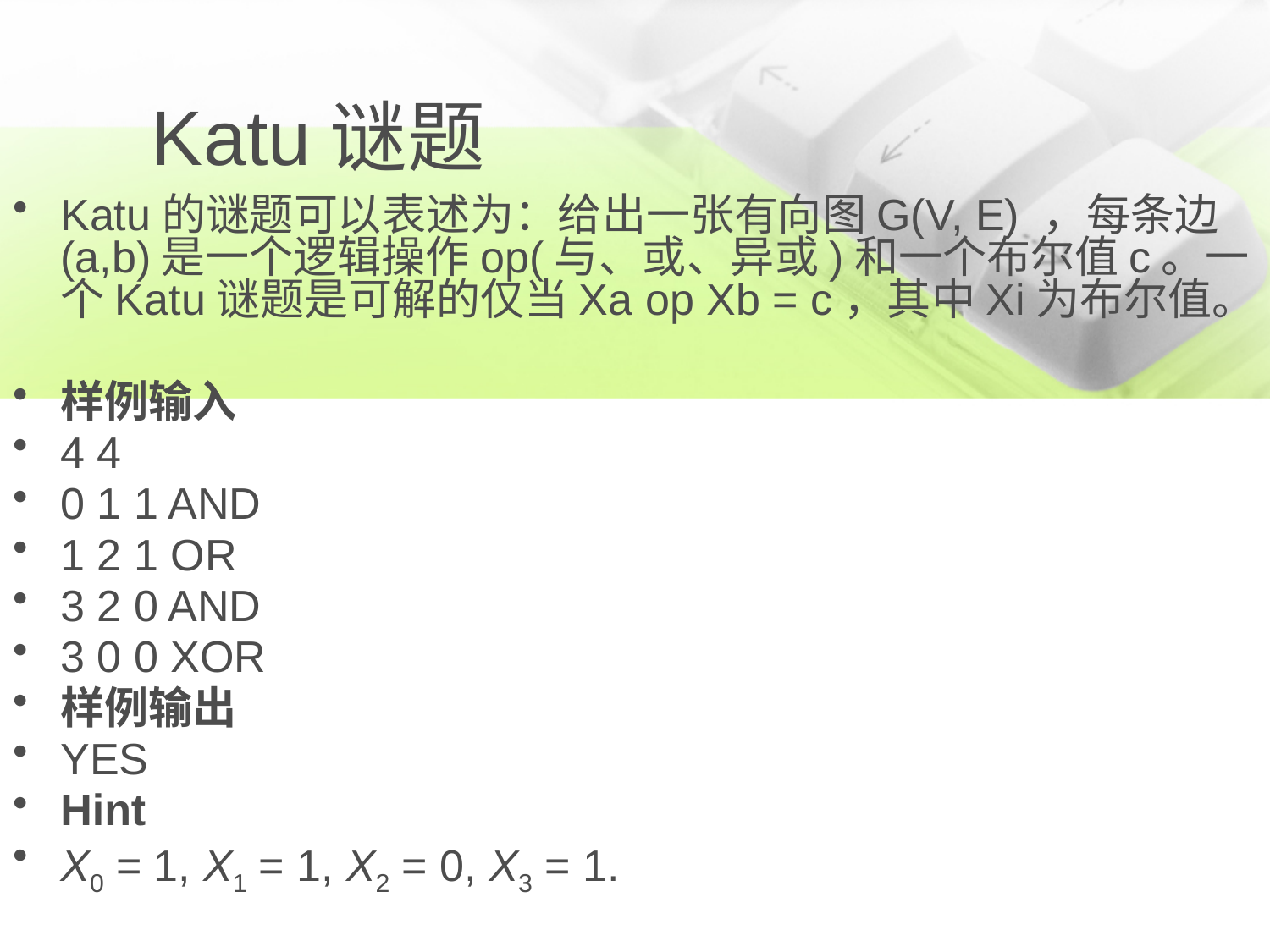

# Katu谜题
Katu的谜题可以表述为：给出一张有向图G(V, E) ，每条边(a,b)是一个逻辑操作op(与、或、异或)和一个布尔值c。一个Katu谜题是可解的仅当Xa op Xb = c，其中Xi为布尔值。

样例输入
4 4
0 1 1 AND
1 2 1 OR
3 2 0 AND
3 0 0 XOR
样例输出
YES
Hint
X0 = 1, X1 = 1, X2 = 0, X3 = 1.